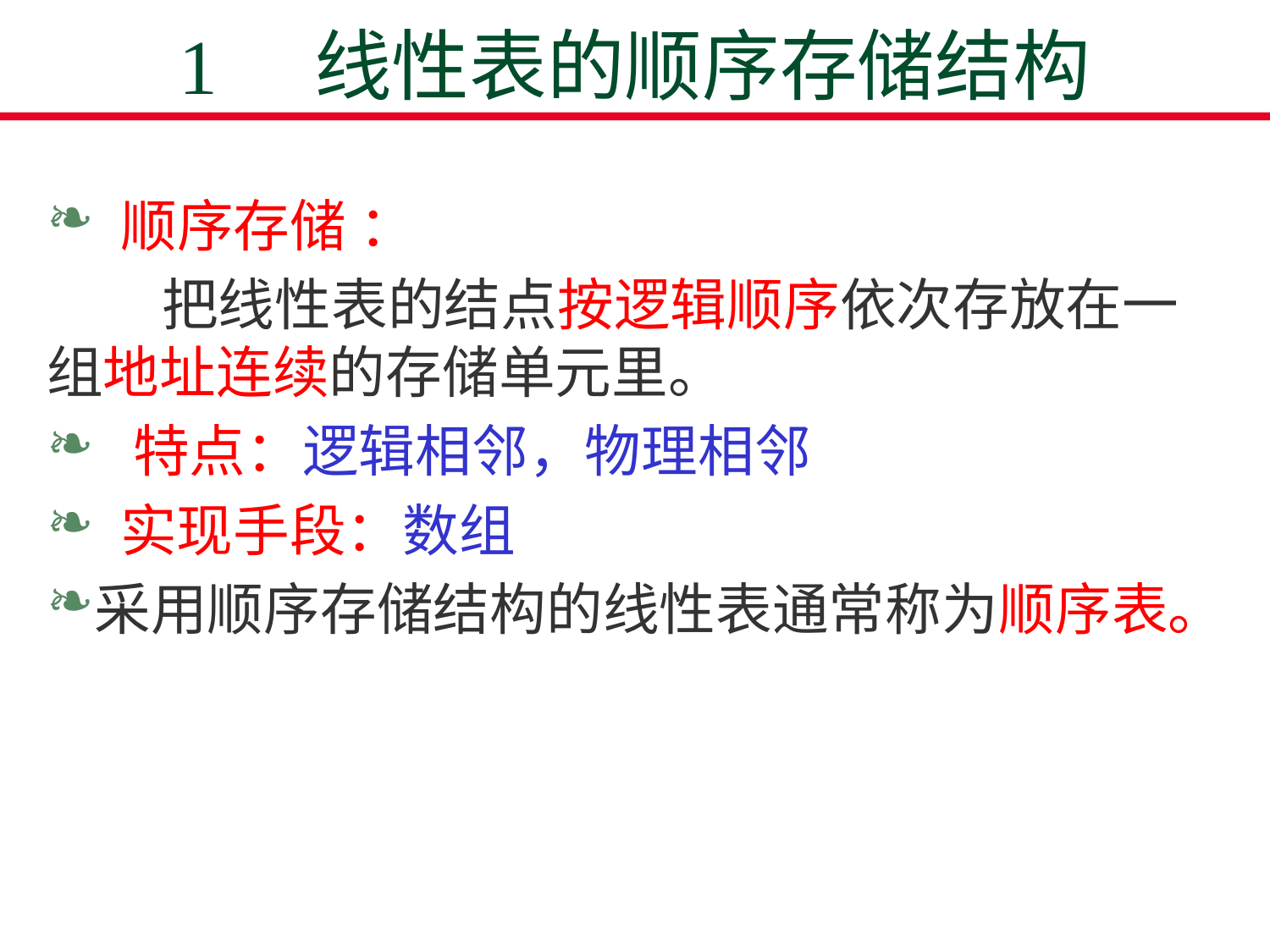

# 1　线性表的顺序存储结构

 顺序存储 ：
        把线性表的结点按逻辑顺序依次存放在一组地址连续的存储单元里。
  特点：逻辑相邻，物理相邻
 实现手段：数组
采用顺序存储结构的线性表通常称为顺序表。